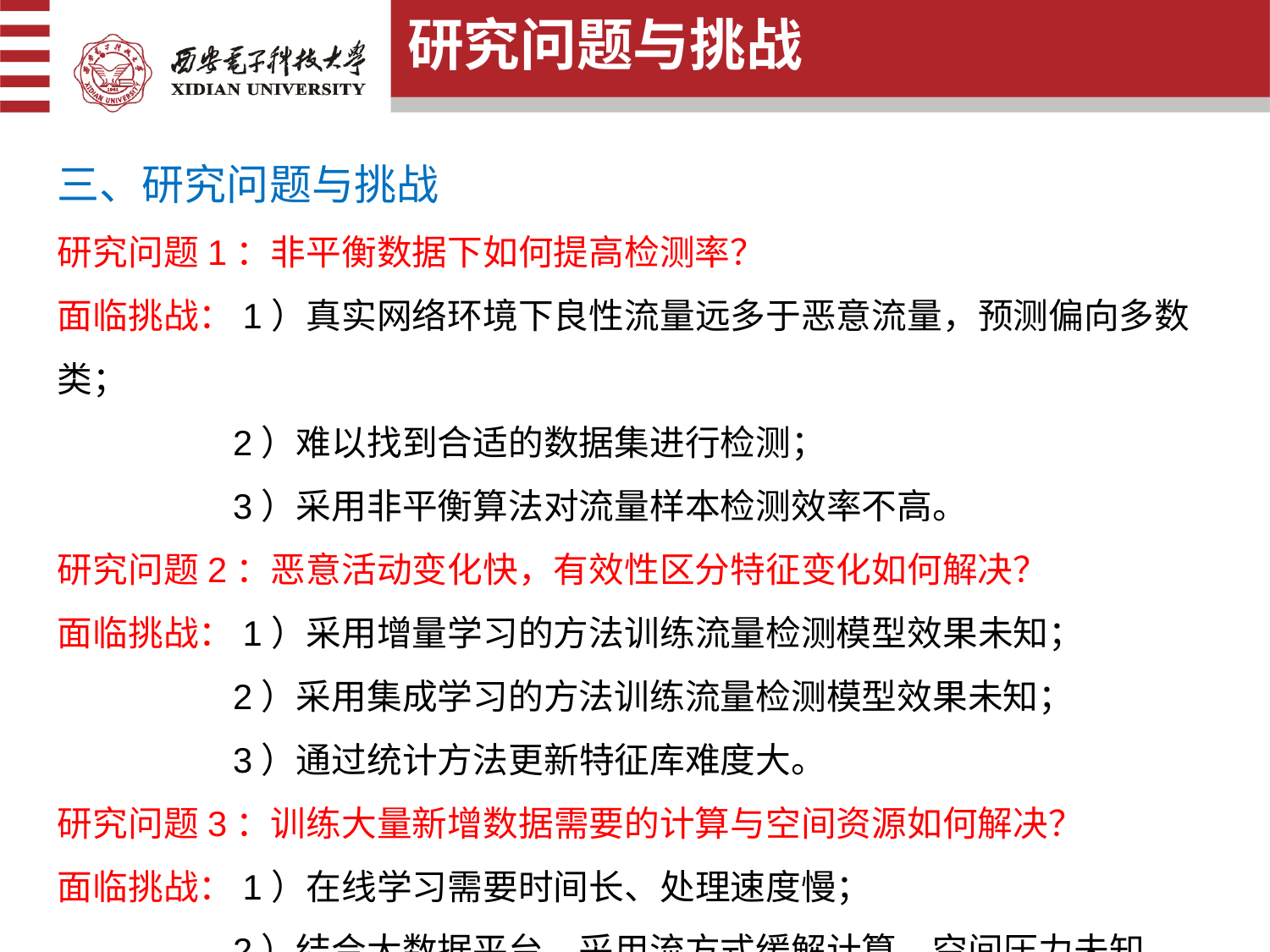

研究问题与挑战
三、研究问题与挑战
研究问题1：非平衡数据下如何提高检测率？
面临挑战：1）真实网络环境下良性流量远多于恶意流量，预测偏向多数类；
                  2）难以找到合适的数据集进行检测；
                  3）采用非平衡算法对流量样本检测效率不高。
研究问题2：恶意活动变化快，有效性区分特征变化如何解决？
面临挑战：1）采用增量学习的方法训练流量检测模型效果未知；
                  2）采用集成学习的方法训练流量检测模型效果未知；
                  3）通过统计方法更新特征库难度大。
研究问题3：训练大量新增数据需要的计算与空间资源如何解决？
面临挑战：1）在线学习需要时间长、处理速度慢；
                  2）结合大数据平台，采用流方式缓解计算、空间压力未知。